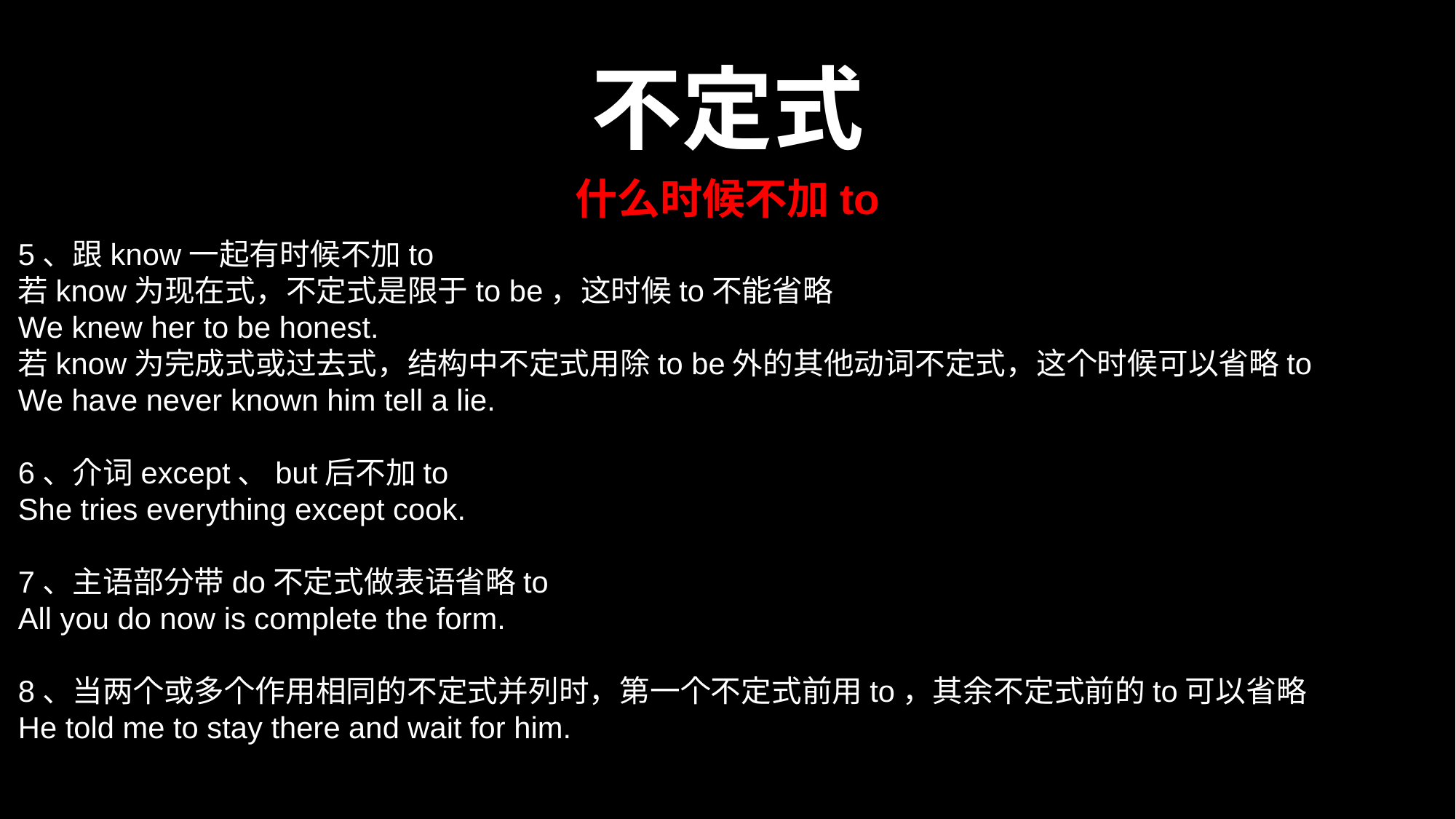

不定式
什么时候不加to
5、跟know一起有时候不加to
若know为现在式，不定式是限于to be，这时候to不能省略
We knew her to be honest.
若know为完成式或过去式，结构中不定式用除to be外的其他动词不定式，这个时候可以省略to
We have never known him tell a lie.

6、介词except、but后不加to
She tries everything except cook.

7、主语部分带do不定式做表语省略to
All you do now is complete the form.

8、当两个或多个作用相同的不定式并列时，第一个不定式前用to，其余不定式前的to可以省略
He told me to stay there and wait for him.